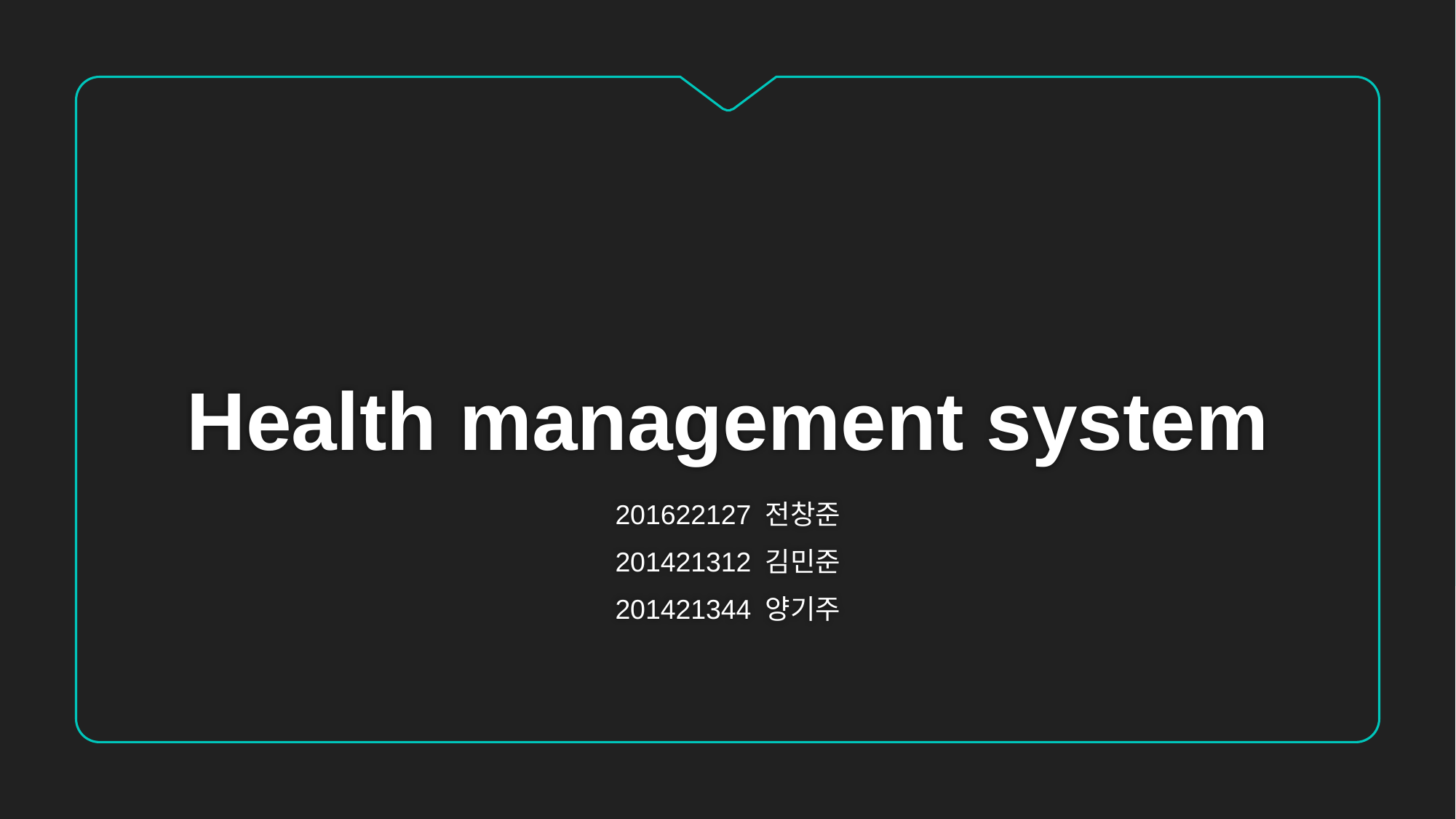

# Health management system
201622127 전창준
201421312 김민준
201421344 양기주